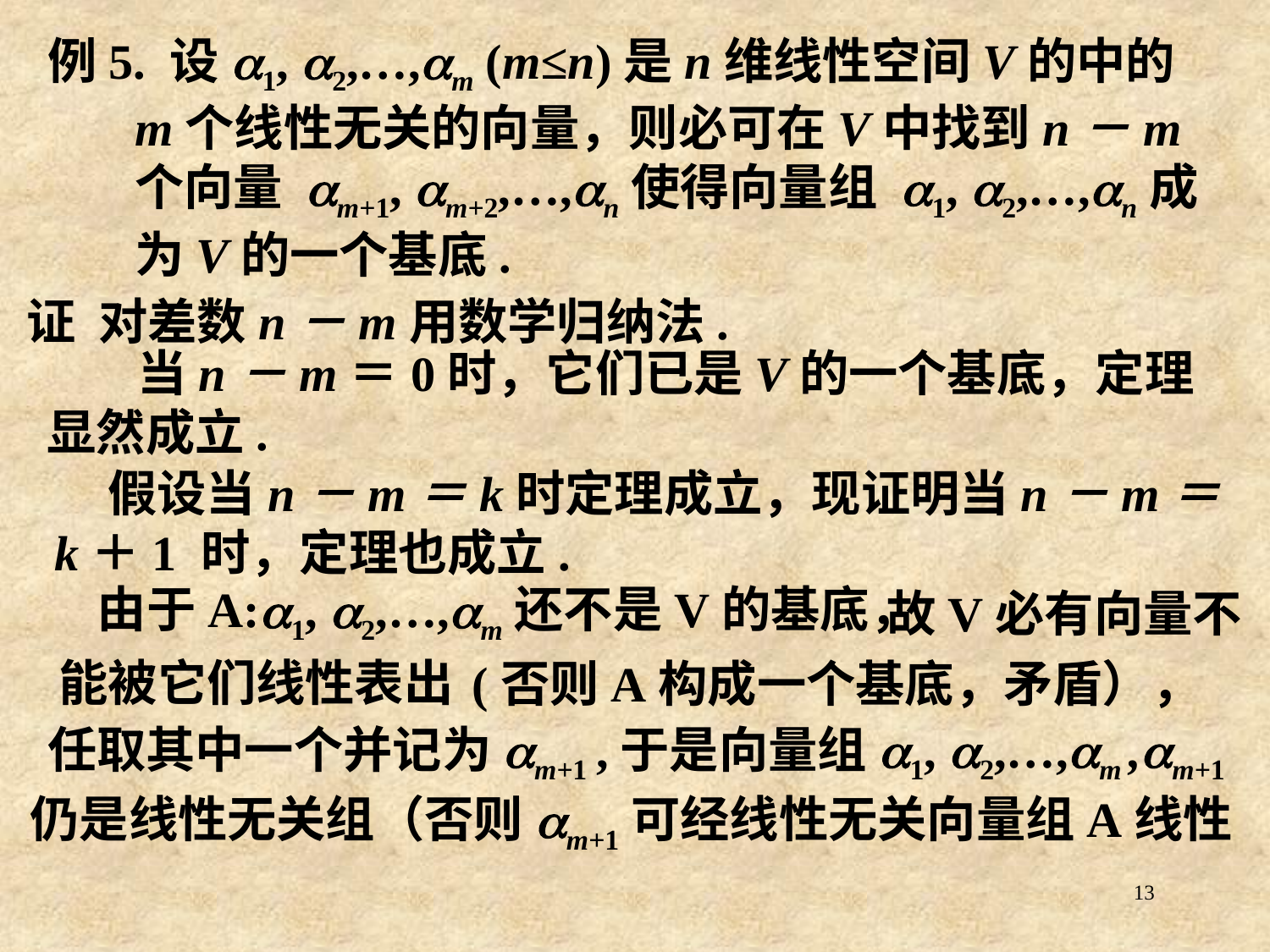

# 例5. 设α1, α2,…,αm (m≤n)是n维线性空间V的中的m个线性无关的向量，则必可在V中找到n－m个向量 αm+1, αm+2,…,αn使得向量组 α1, α2,…,αn成为V的一个基底.
证  对差数n－m用数学归纳法.
       当n－m＝0时，它们已是V的一个基底，定理显然成立.
       假设当n－m＝k时定理成立，现证明当n－m＝k＋1 时，定理也成立.
由于A:α1, α2,…,αm还不是V的基底，
故V必有向量不
能被它们线性表出
(否则A构成一个基底，矛盾），
任取其中一个并记为αm+1
,于是向量组α1, α2,…,αm ,αm+1
仍是线性无关组（否则αm+1可经线性无关向量组A线性